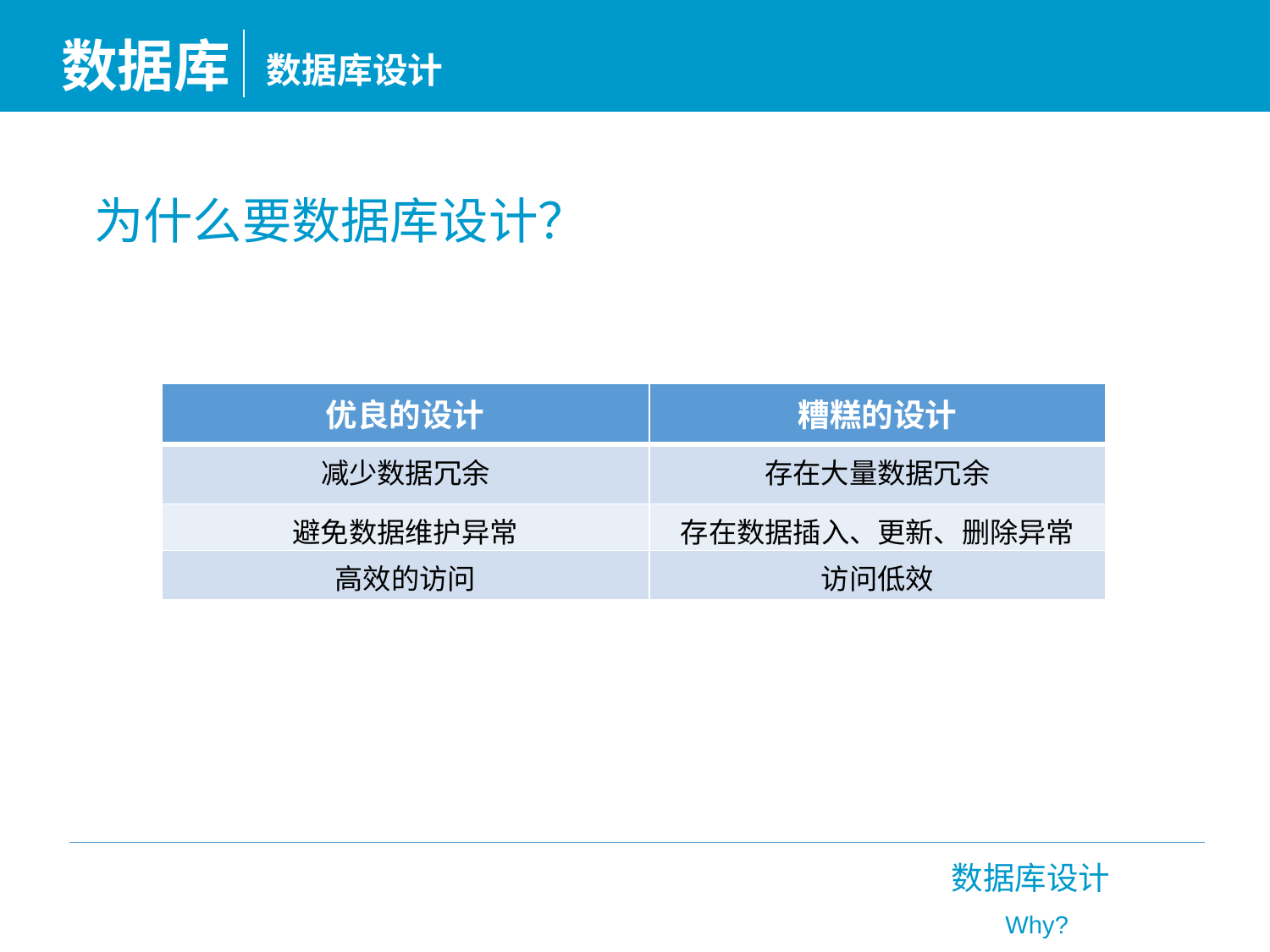

数据库
数据库设计
为什么要数据库设计？
| 优良的设计 | 糟糕的设计 |
| --- | --- |
| 减少数据冗余 | 存在大量数据冗余 |
| 避免数据维护异常 | 存在数据插入、更新、删除异常 |
| 高效的访问 | 访问低效 |
数据库设计
Why?